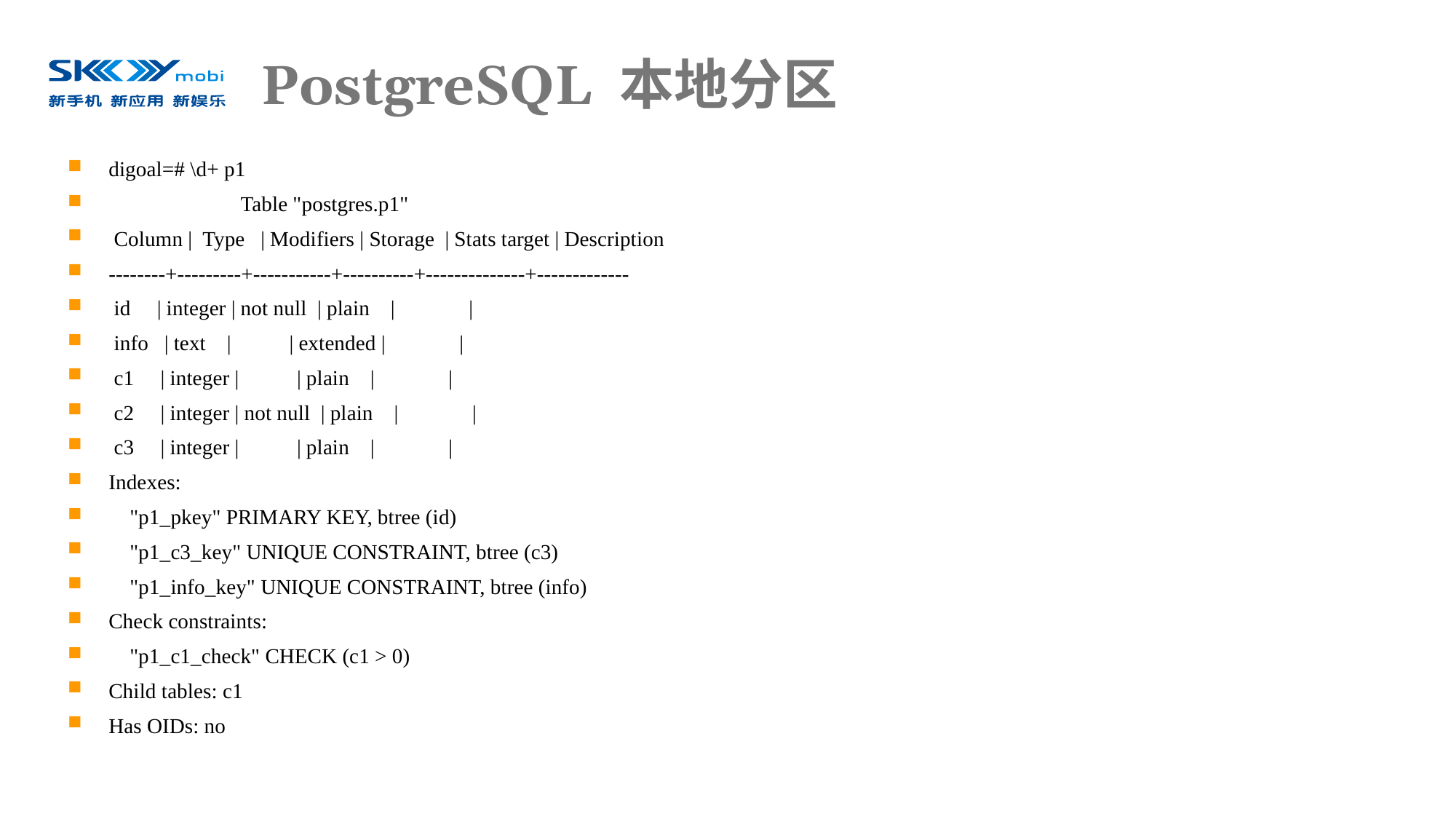

# PostgreSQL 本地分区
digoal=# \d+ p1
                         Table "postgres.p1"
 Column |  Type   | Modifiers | Storage  | Stats target | Description
--------+---------+-----------+----------+--------------+-------------
 id     | integer | not null  | plain    |              |
 info   | text    |           | extended |              |
 c1     | integer |           | plain    |              |
 c2     | integer | not null  | plain    |              |
 c3     | integer |           | plain    |              |
Indexes:
    "p1_pkey" PRIMARY KEY, btree (id)
    "p1_c3_key" UNIQUE CONSTRAINT, btree (c3)
    "p1_info_key" UNIQUE CONSTRAINT, btree (info)
Check constraints:
    "p1_c1_check" CHECK (c1 > 0)
Child tables: c1
Has OIDs: no